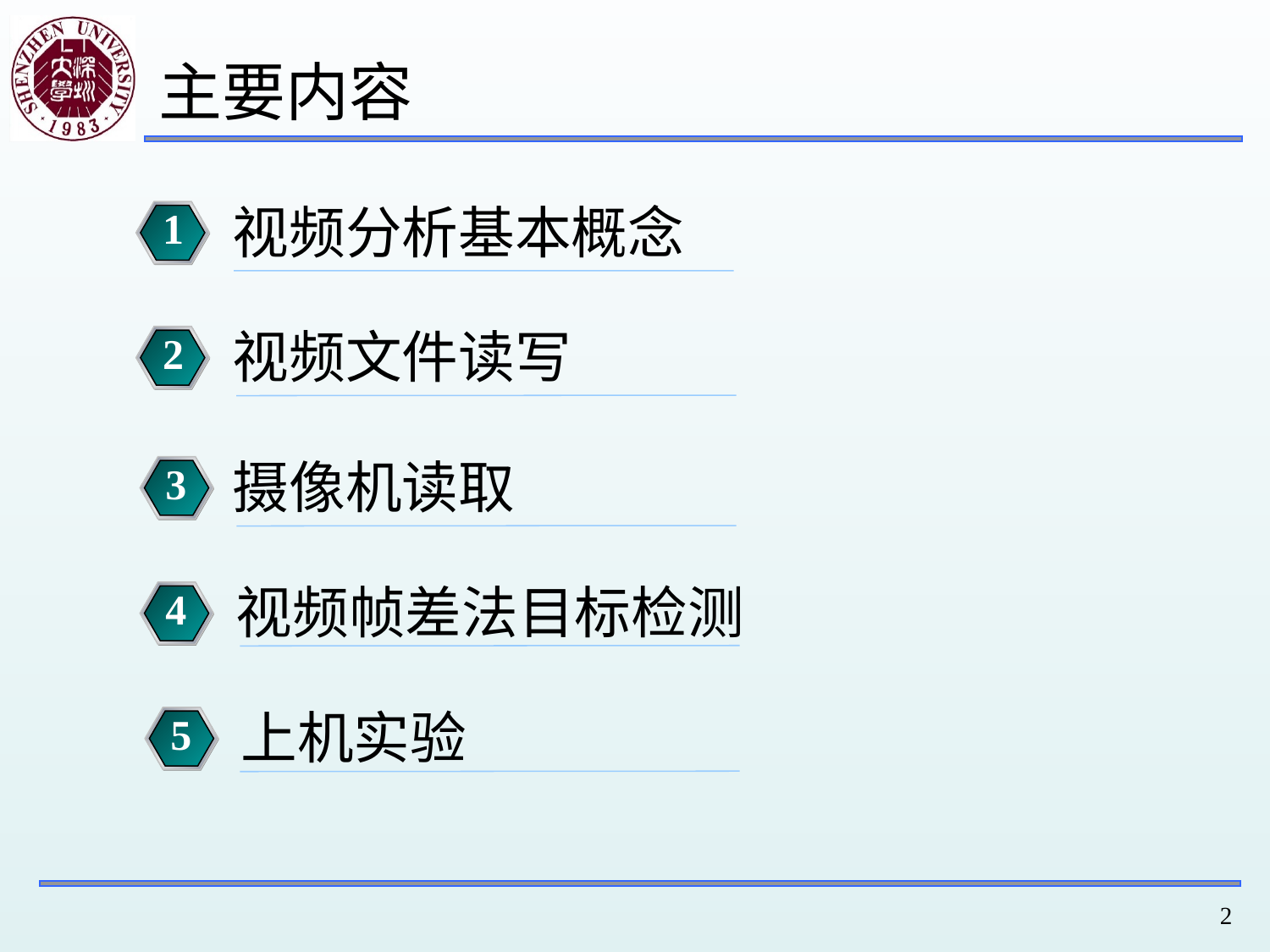

主要内容
视频分析基本概念
1

视频文件读写
2

摄像机读取
3

视频帧差法目标检测
4

上机实验
5

2